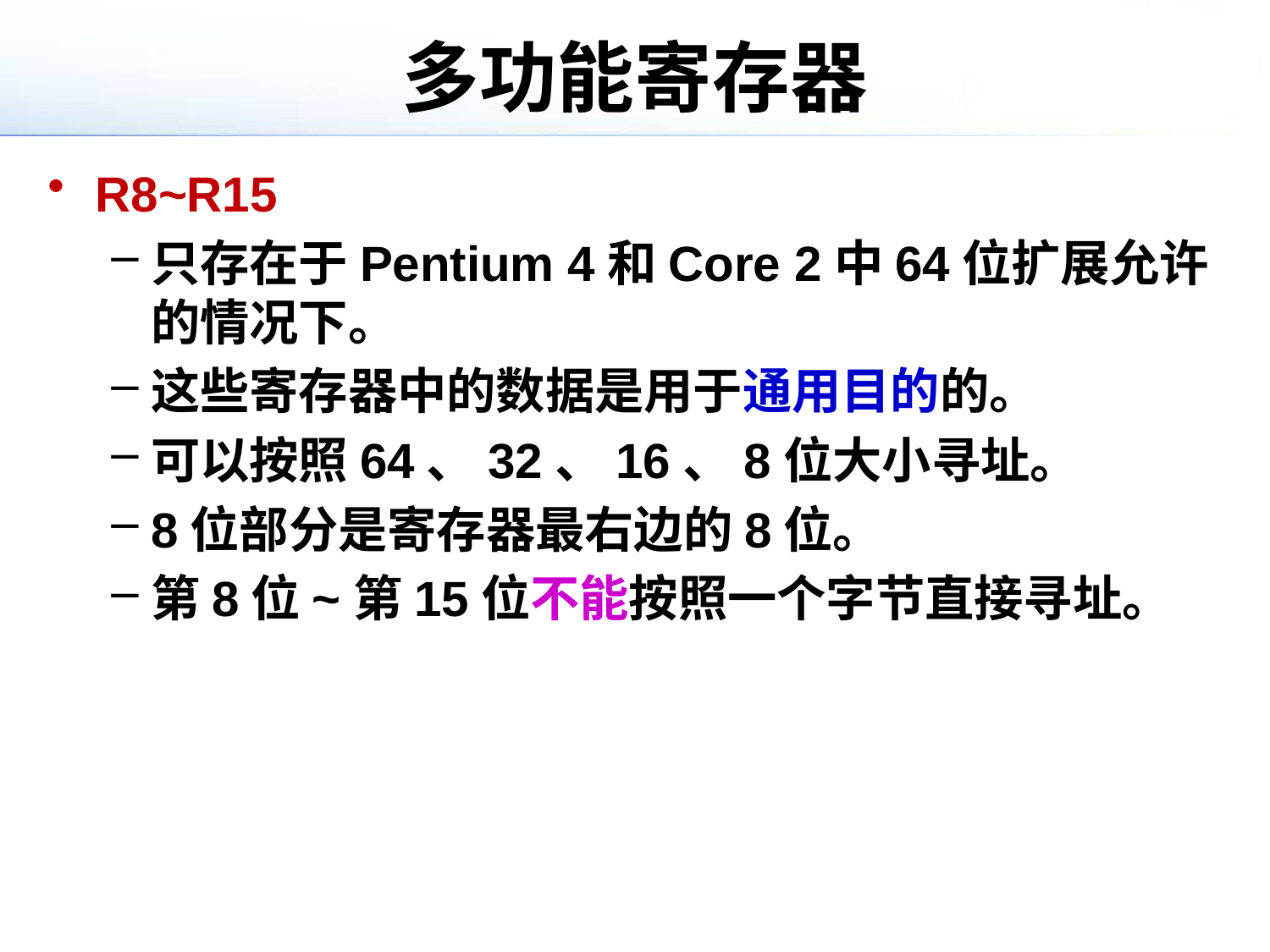

# 多功能寄存器
R8~R15
只存在于Pentium 4和Core 2中64位扩展允许的情况下。
这些寄存器中的数据是用于通用目的的。
可以按照64、32、16、8位大小寻址。
8位部分是寄存器最右边的8位。
第8位~第15位不能按照一个字节直接寻址。